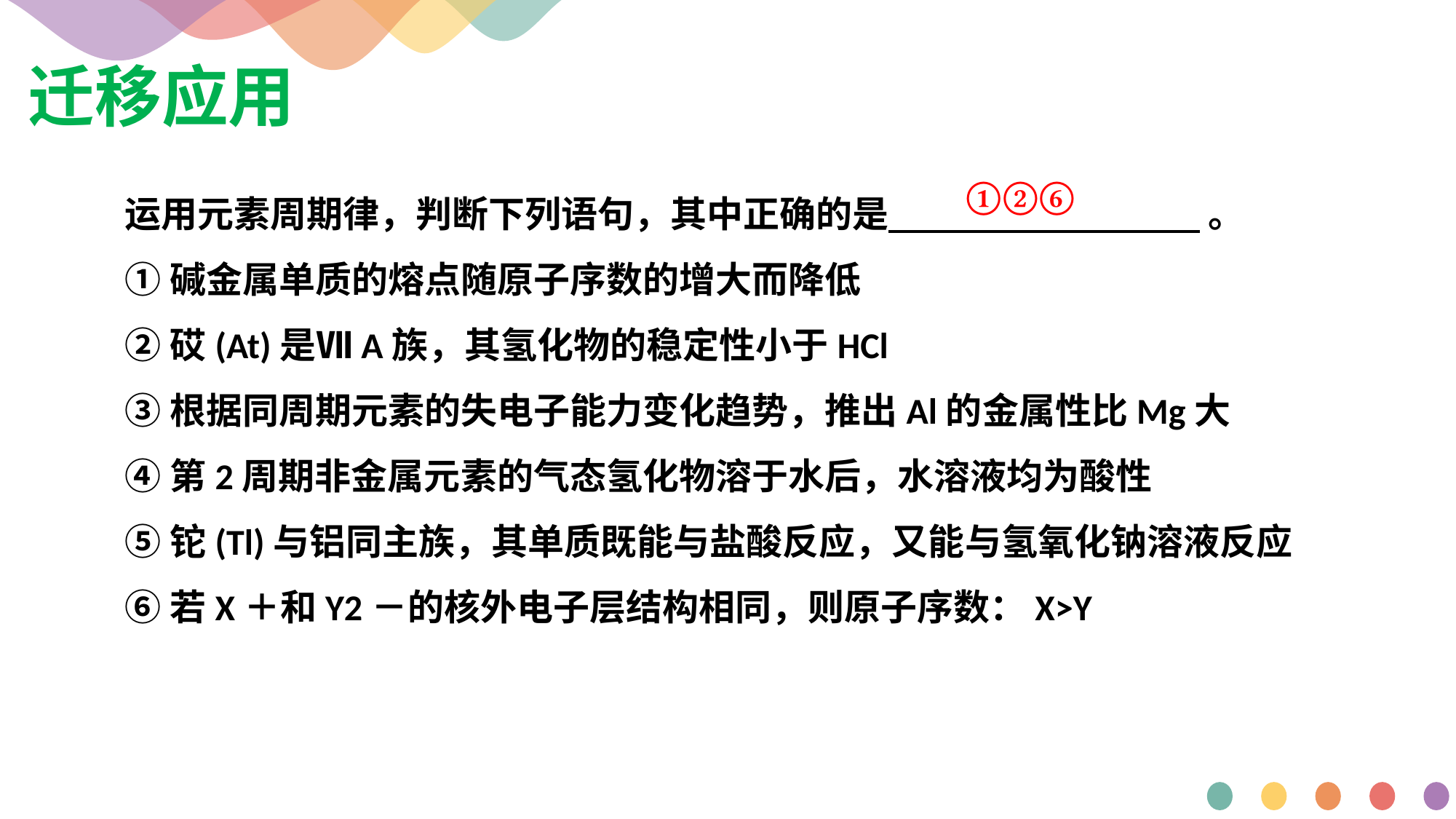

迁移应用
运用元素周期律，判断下列语句，其中正确的是                                       。
①碱金属单质的熔点随原子序数的增大而降低
②砹(At)是ⅦA族，其氢化物的稳定性小于HCl
③根据同周期元素的失电子能力变化趋势，推出Al的金属性比Mg大
④第2周期非金属元素的气态氢化物溶于水后，水溶液均为酸性
⑤铊(Tl)与铝同主族，其单质既能与盐酸反应，又能与氢氧化钠溶液反应
⑥若X＋和Y2－的核外电子层结构相同，则原子序数：X>Y
①②⑥